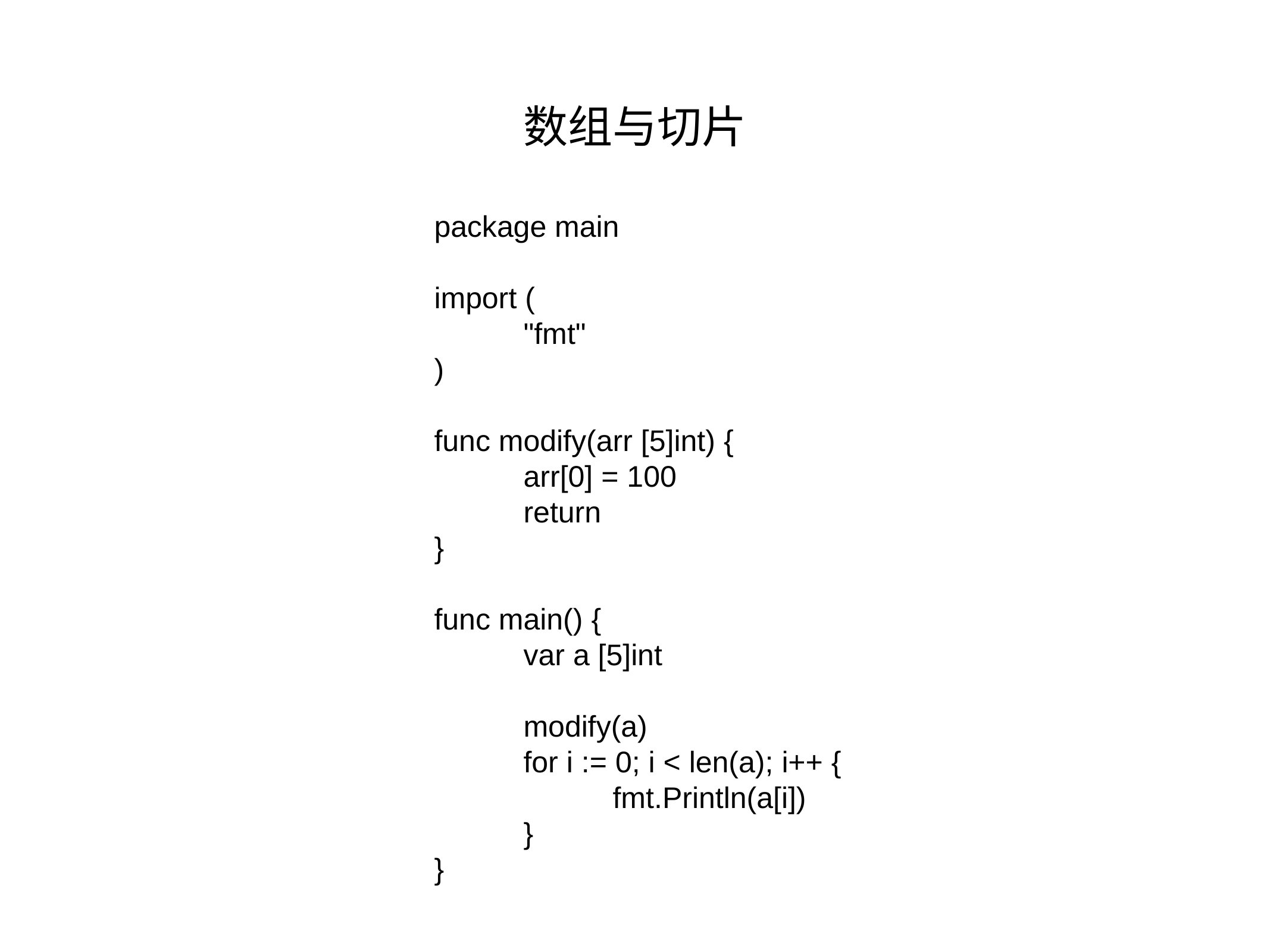

数组与切片
package main

import (
	"fmt"
)

func modify(arr [5]int) {
	arr[0] = 100
	return
}

func main() {
	var a [5]int

	modify(a)
	for i := 0; i < len(a); i++ {
		fmt.Println(a[i])
	}
}